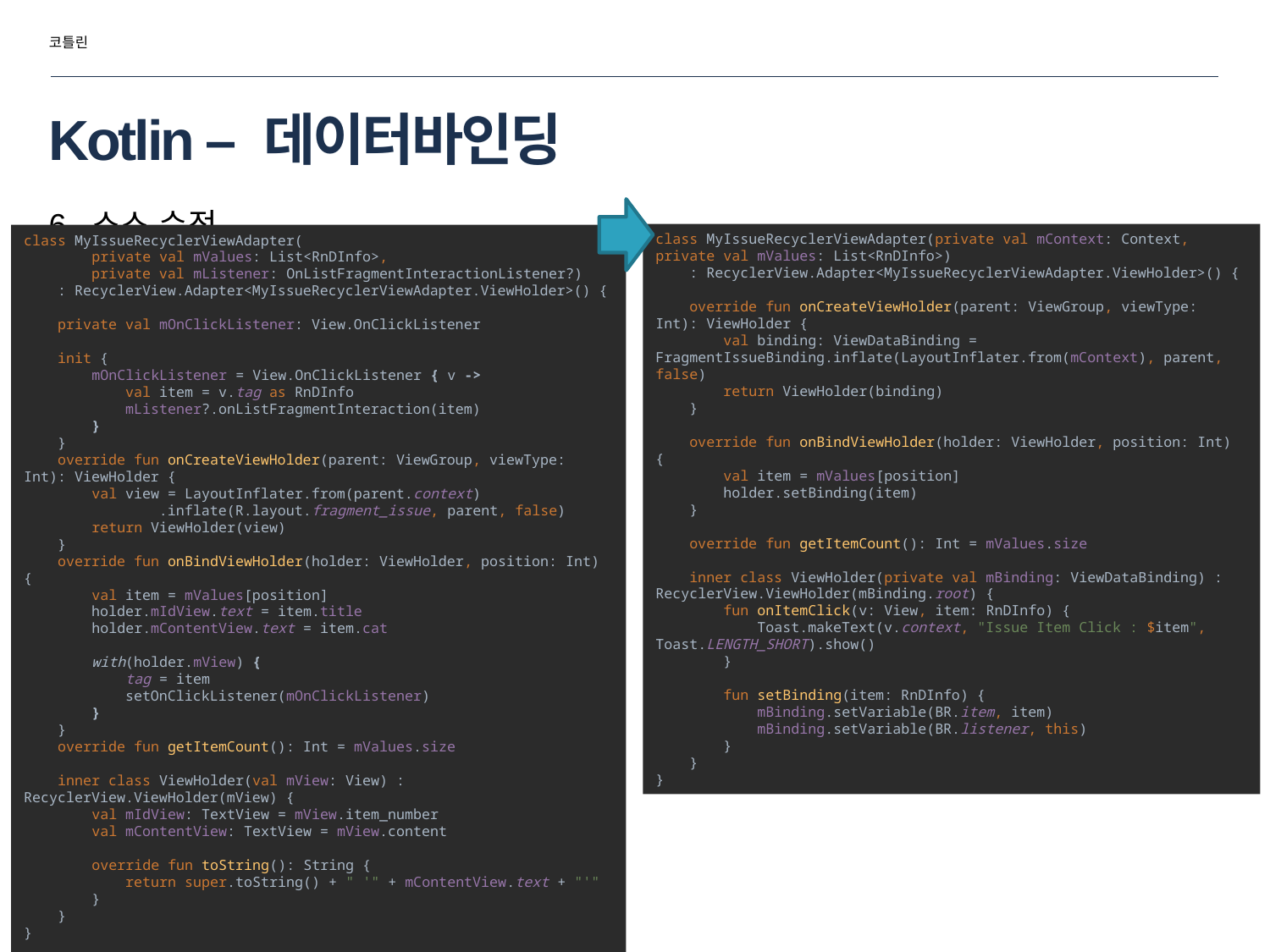

코틀린
# Kotlin – 데이터바인딩
6. 소스 수정

class MyIssueRecyclerViewAdapter(
        private val mValues: List<RnDInfo>,
        private val mListener: OnListFragmentInteractionListener?)
    : RecyclerView.Adapter<MyIssueRecyclerViewAdapter.ViewHolder>() {
    private val mOnClickListener: View.OnClickListener
    init {
        mOnClickListener = View.OnClickListener { v ->
            val item = v.tag as RnDInfo
            mListener?.onListFragmentInteraction(item)
        }
    }
    override fun onCreateViewHolder(parent: ViewGroup, viewType: Int): ViewHolder {
        val view = LayoutInflater.from(parent.context)
                .inflate(R.layout.fragment_issue, parent, false)
        return ViewHolder(view)
    }
    override fun onBindViewHolder(holder: ViewHolder, position: Int) {
        val item = mValues[position]
        holder.mIdView.text = item.title
        holder.mContentView.text = item.cat
        with(holder.mView) {
            tag = item
            setOnClickListener(mOnClickListener)
        }
    }
    override fun getItemCount(): Int = mValues.size
    inner class ViewHolder(val mView: View) : RecyclerView.ViewHolder(mView) {
        val mIdView: TextView = mView.item_number
        val mContentView: TextView = mView.content
        override fun toString(): String {
            return super.toString() + " '" + mContentView.text + "'"
        }
    }
}
class MyIssueRecyclerViewAdapter(private val mContext: Context, private val mValues: List<RnDInfo>)
    : RecyclerView.Adapter<MyIssueRecyclerViewAdapter.ViewHolder>() {
    override fun onCreateViewHolder(parent: ViewGroup, viewType: Int): ViewHolder {
        val binding: ViewDataBinding = FragmentIssueBinding.inflate(LayoutInflater.from(mContext), parent, false)
        return ViewHolder(binding)
    }
    override fun onBindViewHolder(holder: ViewHolder, position: Int) {
        val item = mValues[position]
        holder.setBinding(item)
    }
    override fun getItemCount(): Int = mValues.size
    inner class ViewHolder(private val mBinding: ViewDataBinding) : RecyclerView.ViewHolder(mBinding.root) {
        fun onItemClick(v: View, item: RnDInfo) {
            Toast.makeText(v.context, "Issue Item Click : $item", Toast.LENGTH_SHORT).show()
        }
        fun setBinding(item: RnDInfo) {
            mBinding.setVariable(BR.item, item)
            mBinding.setVariable(BR.listener, this)
        }
    }
}